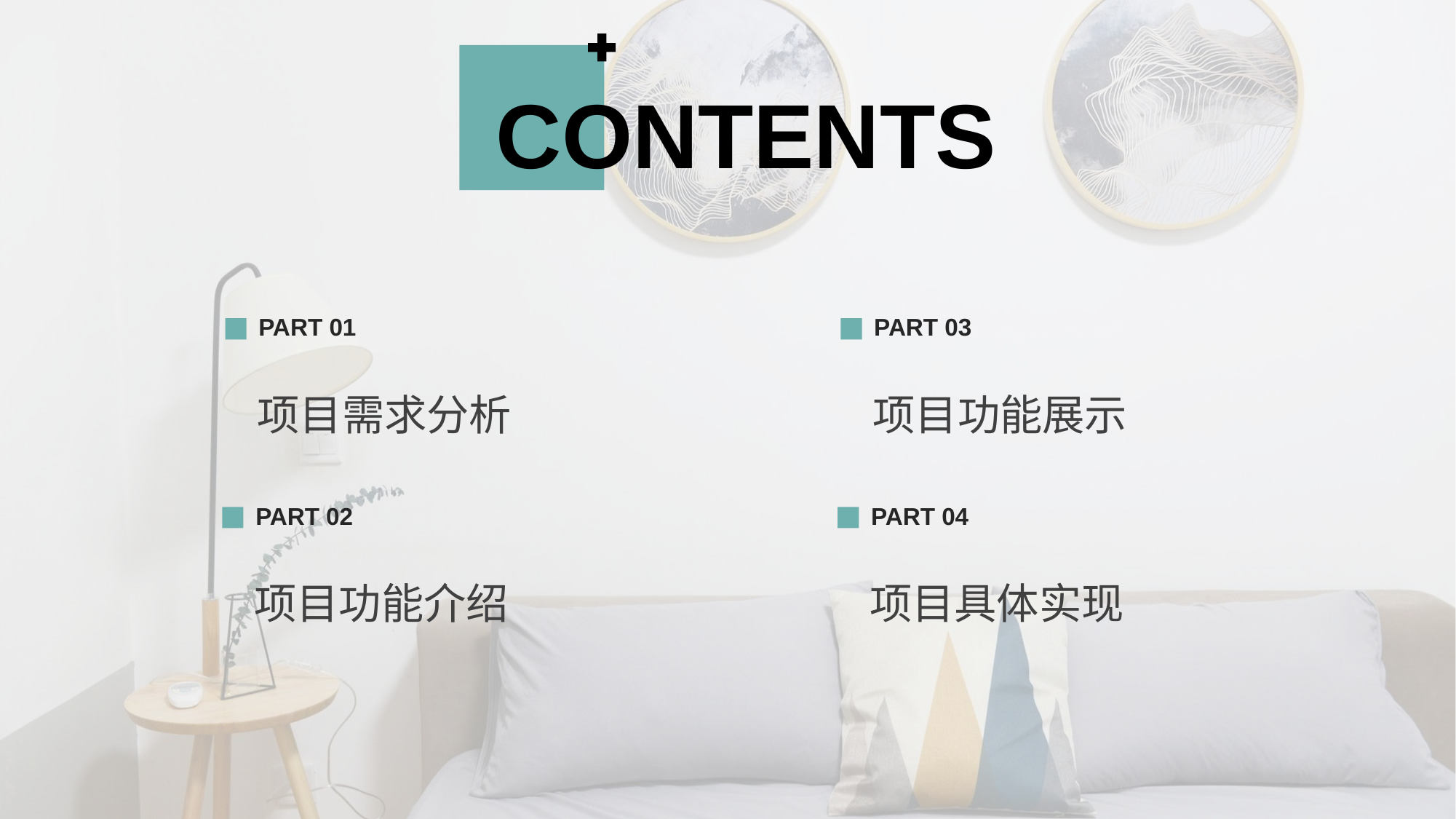

CONTENTS
PART 01
PART 03

项目需求分析
项目功能展示
PART 02
PART 04

项目功能介绍
项目具体实现